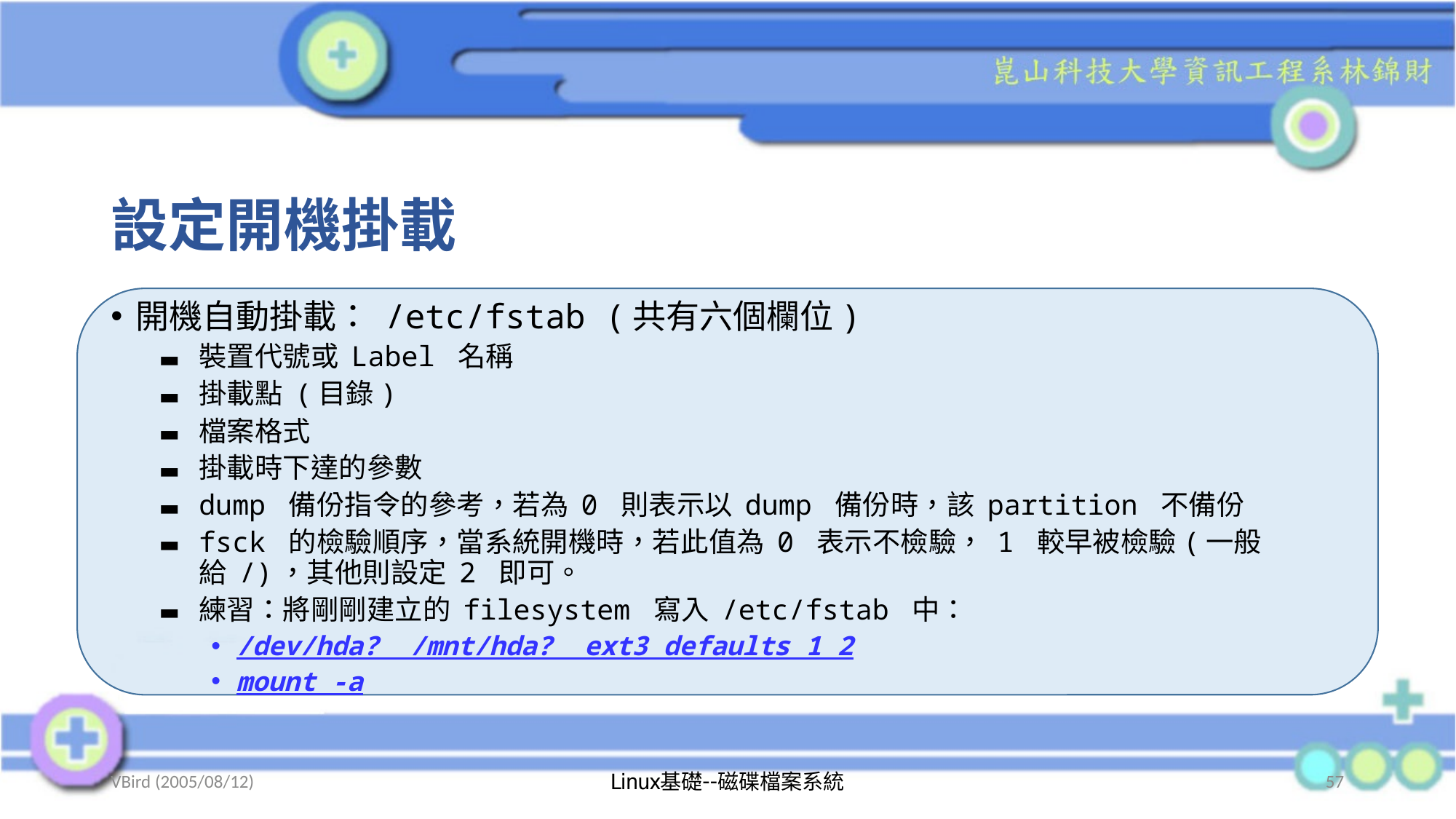

# 設定開機掛載

開機自動掛載： /etc/fstab (共有六個欄位)
裝置代號或 Label 名稱
掛載點 (目錄)
檔案格式
掛載時下達的參數
dump 備份指令的參考，若為 0 則表示以 dump 備份時，該 partition 不備份
fsck 的檢驗順序，當系統開機時，若此值為 0 表示不檢驗， 1 較早被檢驗(一般給 /)，其他則設定 2 即可。
練習：將剛剛建立的 filesystem 寫入 /etc/fstab 中：
/dev/hda?  /mnt/hda?  ext3 defaults 1 2
mount -a
VBird (2005/08/12)
Linux基礎--磁碟檔案系統
57